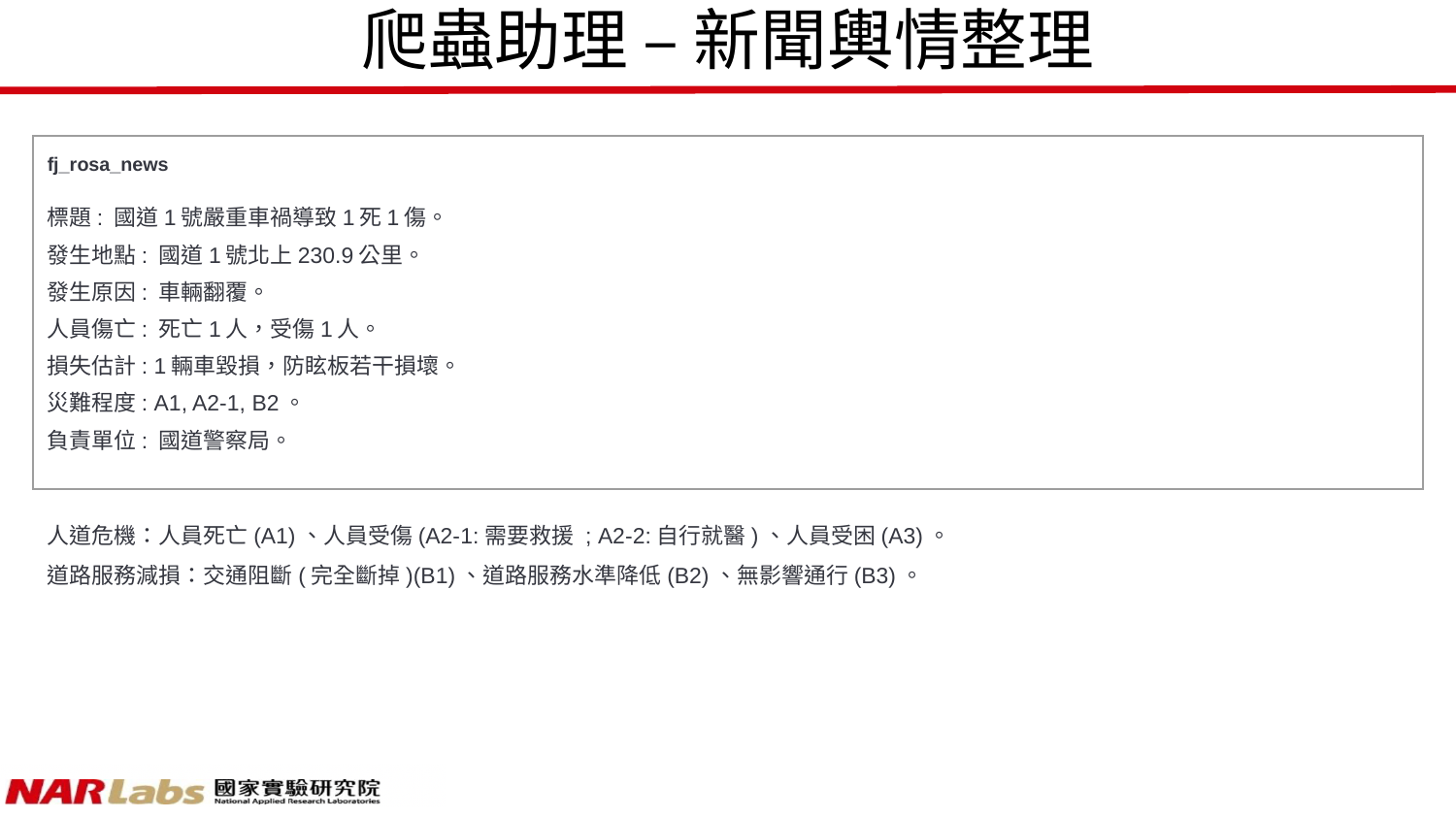

爬蟲助理 – 新聞輿情整理
| fj\_rosa\_news 標題: 國道1號嚴重車禍導致1死1傷。 發生地點: 國道1號北上230.9公里。 發生原因: 車輛翻覆。 人員傷亡: 死亡1人，受傷1人。 損失估計: 1輛車毀損，防眩板若干損壞。 災難程度: A1, A2-1, B2。 負責單位: 國道警察局。 |
| --- |
人道危機：人員死亡(A1)、人員受傷(A2-1:需要救援 ; A2-2:自行就醫)、人員受困(A3)。
道路服務減損：交通阻斷(完全斷掉)(B1)、道路服務水準降低(B2)、無影響通行(B3)。